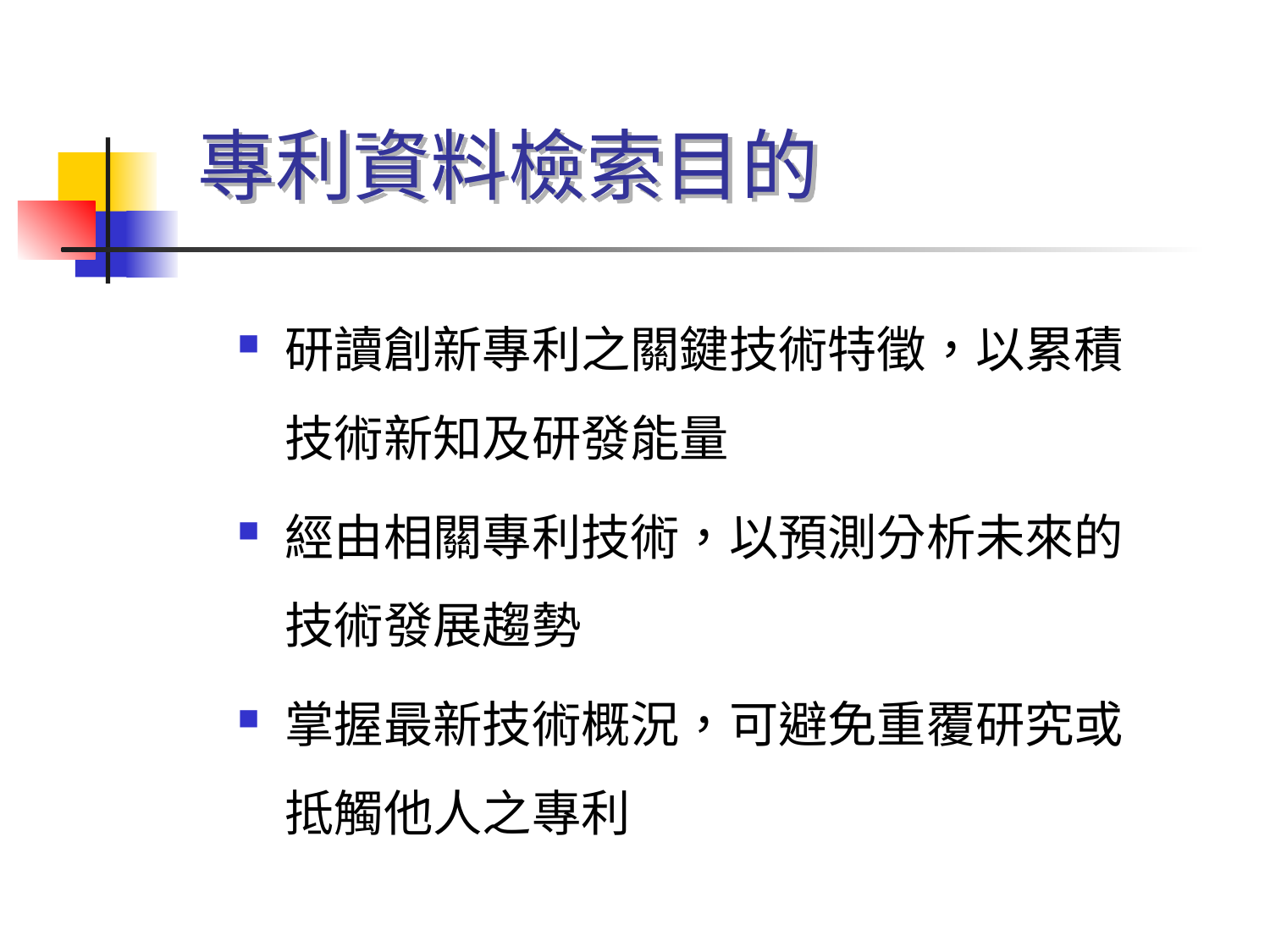

# 專利資料檢索目的
研讀創新專利之關鍵技術特徵，以累積技術新知及研發能量
經由相關專利技術，以預測分析未來的技術發展趨勢
掌握最新技術概況，可避免重覆研究或抵觸他人之專利